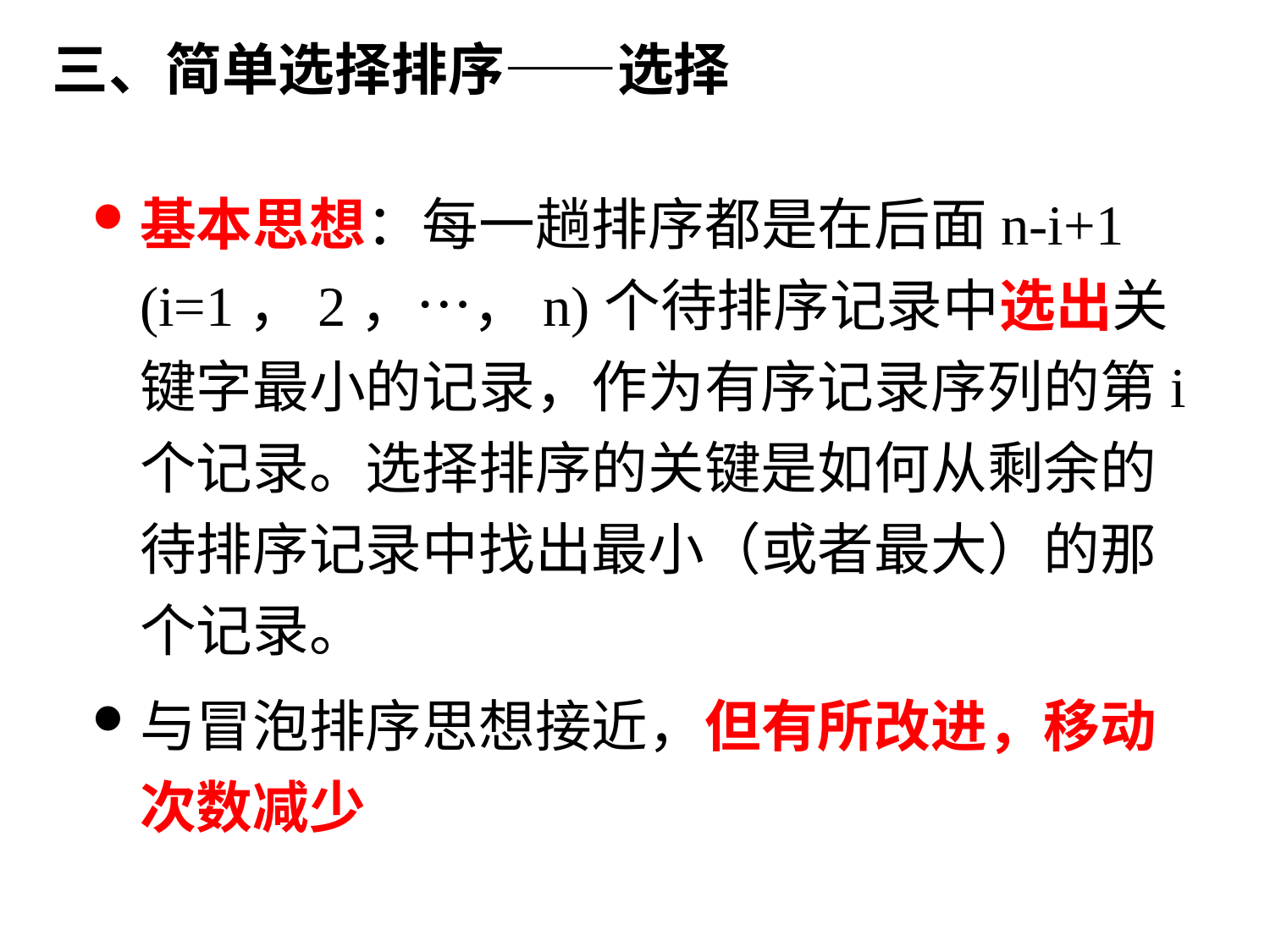

# 三、简单选择排序——选择
基本思想：每一趟排序都是在后面n-i+1 (i=1，2，…，n)个待排序记录中选出关键字最小的记录，作为有序记录序列的第i个记录。选择排序的关键是如何从剩余的待排序记录中找出最小（或者最大）的那个记录。
与冒泡排序思想接近，但有所改进，移动次数减少